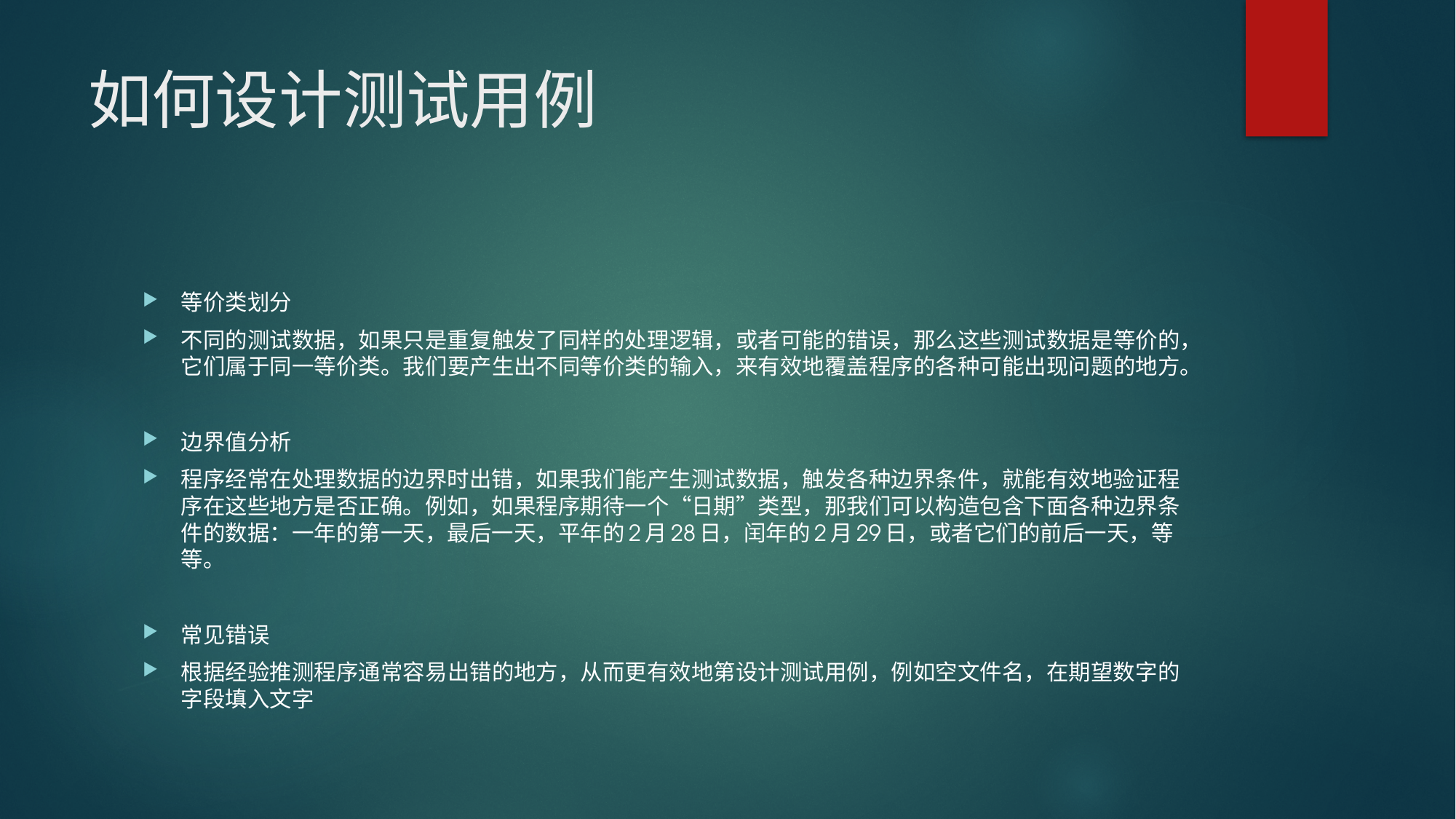

# 如何设计测试用例

等价类划分
不同的测试数据，如果只是重复触发了同样的处理逻辑，或者可能的错误，那么这些测试数据是等价的，它们属于同一等价类。我们要产生出不同等价类的输入，来有效地覆盖程序的各种可能出现问题的地方。

边界值分析
程序经常在处理数据的边界时出错，如果我们能产生测试数据，触发各种边界条件，就能有效地验证程序在这些地方是否正确。例如，如果程序期待一个“日期”类型，那我们可以构造包含下面各种边界条件的数据：一年的第一天，最后一天，平年的2月28日，闰年的2月29日，或者它们的前后一天，等等。

常见错误
根据经验推测程序通常容易出错的地方，从而更有效地第设计测试用例，例如空文件名，在期望数字的字段填入文字